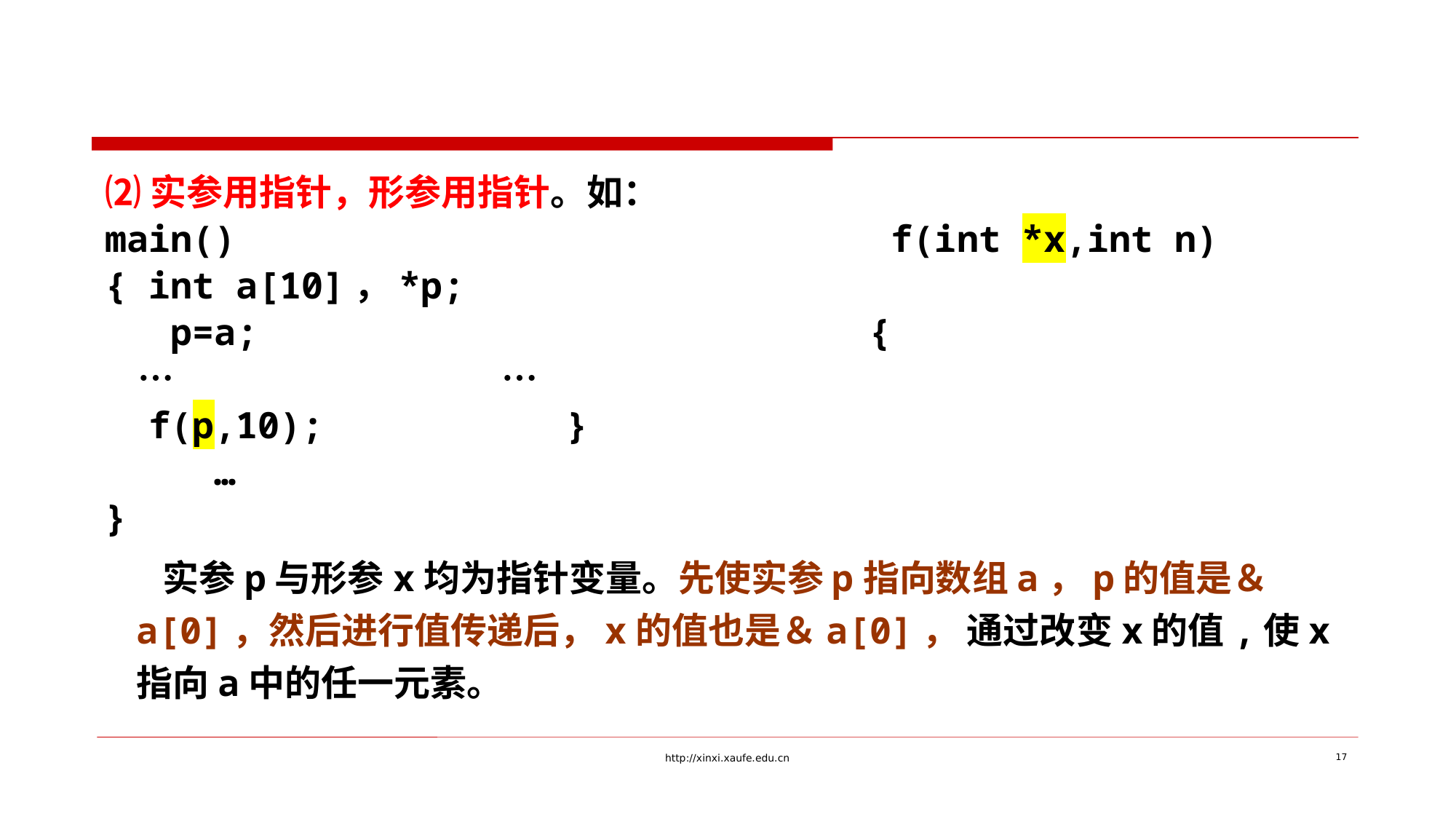

⑵实参用指针，形参用指针。如：
main()                              f(int *x,int n)
{ int a[10]，*p;
   p=a;                            {
    …                              　　…
  f(p,10); 　　                }
     …
}
      实参p与形参x均为指针变量。先使实参p指向数组a，p的值是＆a[0]，然后进行值传递后，x的值也是＆a[0]， 通过改变x的值,使x指向a中的任一元素。
http://xinxi.xaufe.edu.cn
17